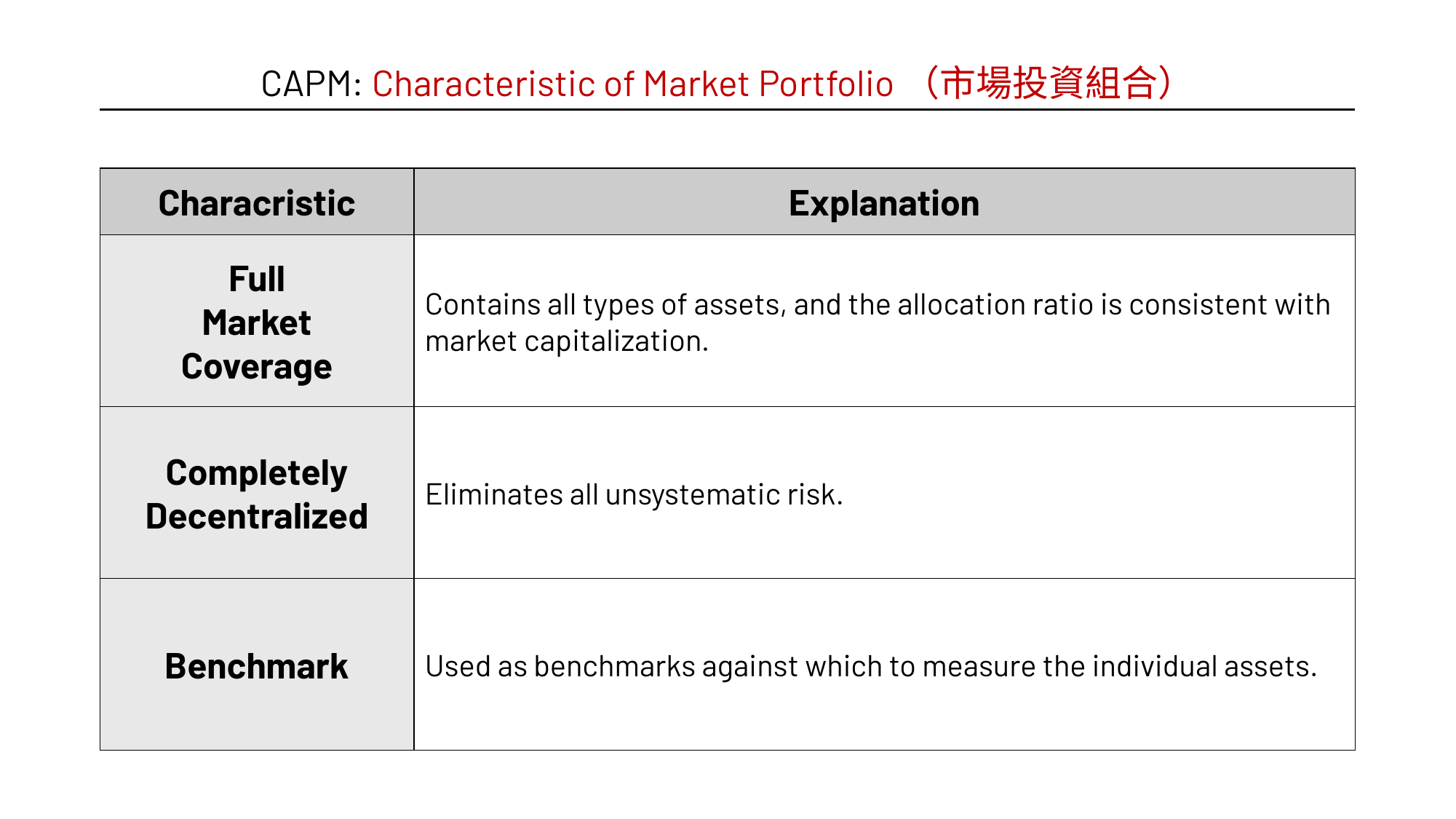

CAPM: Characteristic of Market Portfolio（市場投資組合）
| Characristic | Explanation |
| --- | --- |
| Full Market Coverage | Contains all types of assets, and the allocation ratio is consistent with market capitalization. |
| Completely Decentralized | Eliminates all unsystematic risk. |
| Benchmark | Used as benchmarks against which to measure the individual assets. |